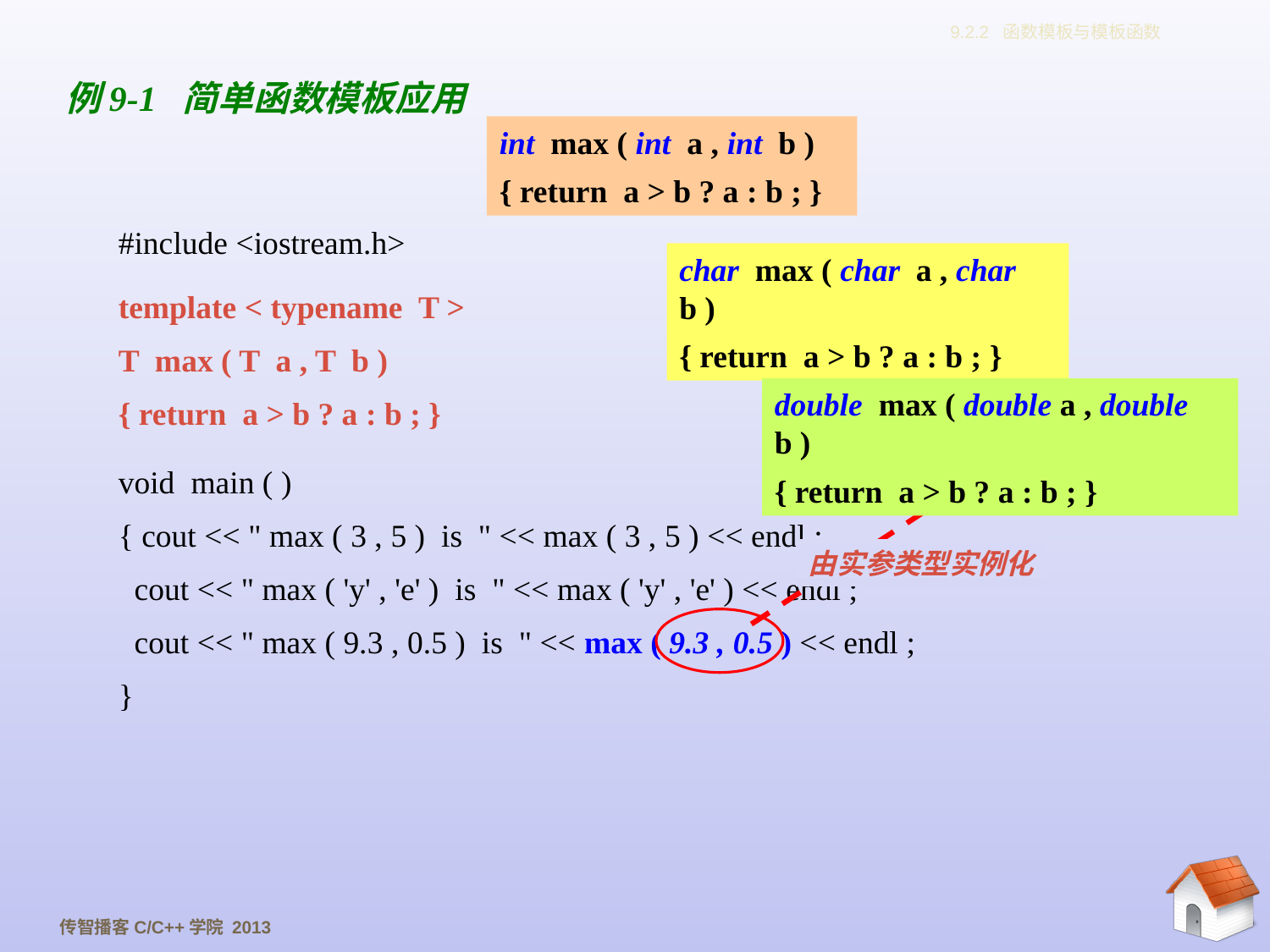

# 9.2.2  函数模板与模板函数
例9-1  简单函数模板应用
int  max ( int  a , int  b )
{ return  a > b ? a : b ; }
#include <iostream.h>
template < typename  T >
T  max ( T  a , T  b )
{ return  a > b ? a : b ; }
void  main ( )
{ cout << " max ( 3 , 5 )  is  " << max ( 3 , 5 ) << endl ;
  cout << " max ( 'y' , 'e' )  is  " << max ( 'y' , 'e' ) << endl ;
  cout << " max ( 9.3 , 0.5 )  is  " << max ( 9.3 , 0.5 ) << endl ;
}
char  max ( char  a , char b )
{ return  a > b ? a : b ; }
double  max ( double a , double b )
{ return  a > b ? a : b ; }

由实参类型实例化